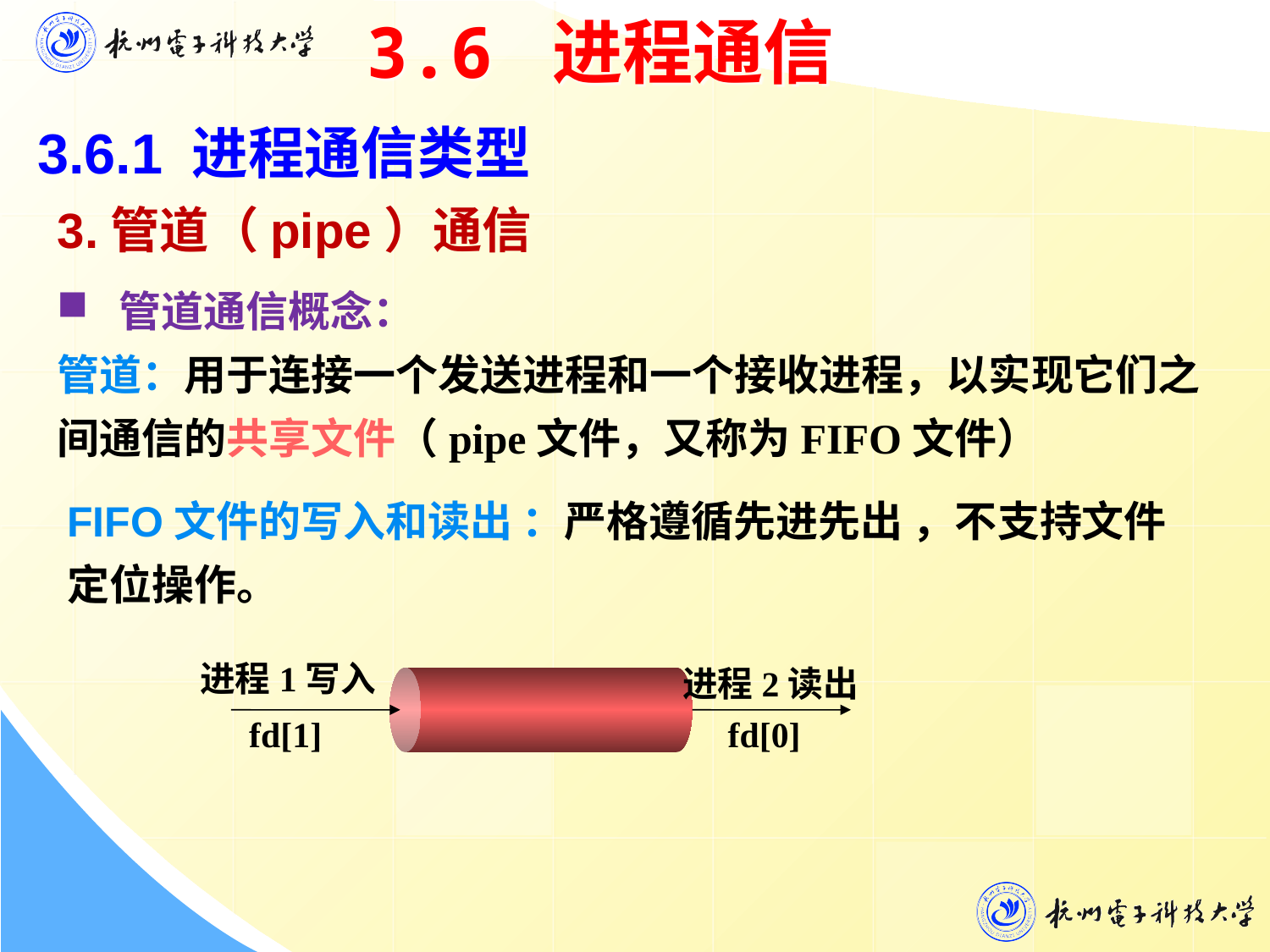

3.6 进程通信
3.6.1 进程通信类型
3.管道（pipe）通信
  管道通信概念：
管道：用于连接一个发送进程和一个接收进程，以实现它们之间通信的共享文件（pipe文件，又称为FIFO文件）
FIFO文件的写入和读出 ：严格遵循先进先出 ，不支持文件定位操作。

进程1写入
进程2读出

fd[1]
fd[0]